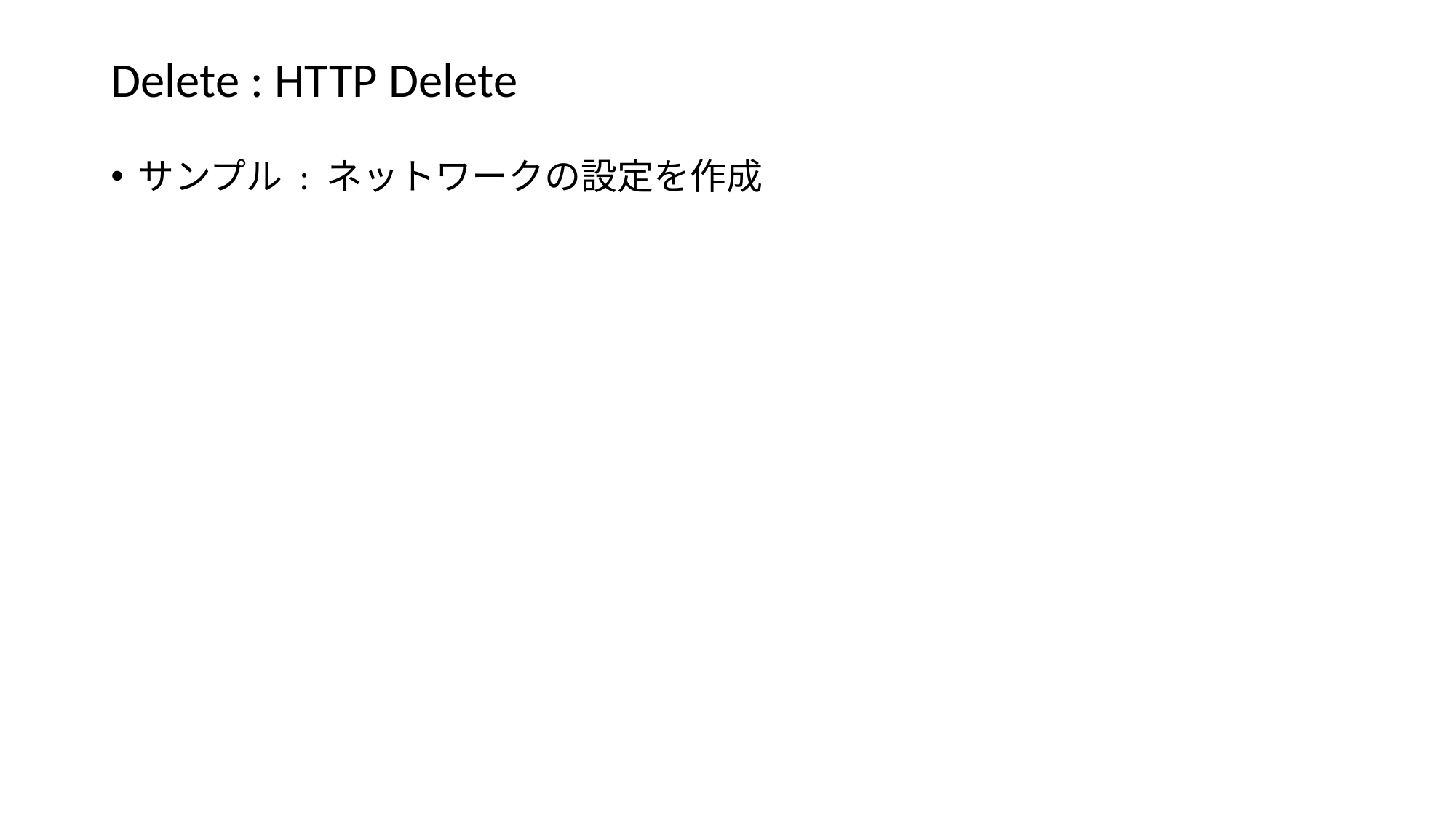

# Delete : HTTP Delete
サンプル : ネットワークの設定を作成